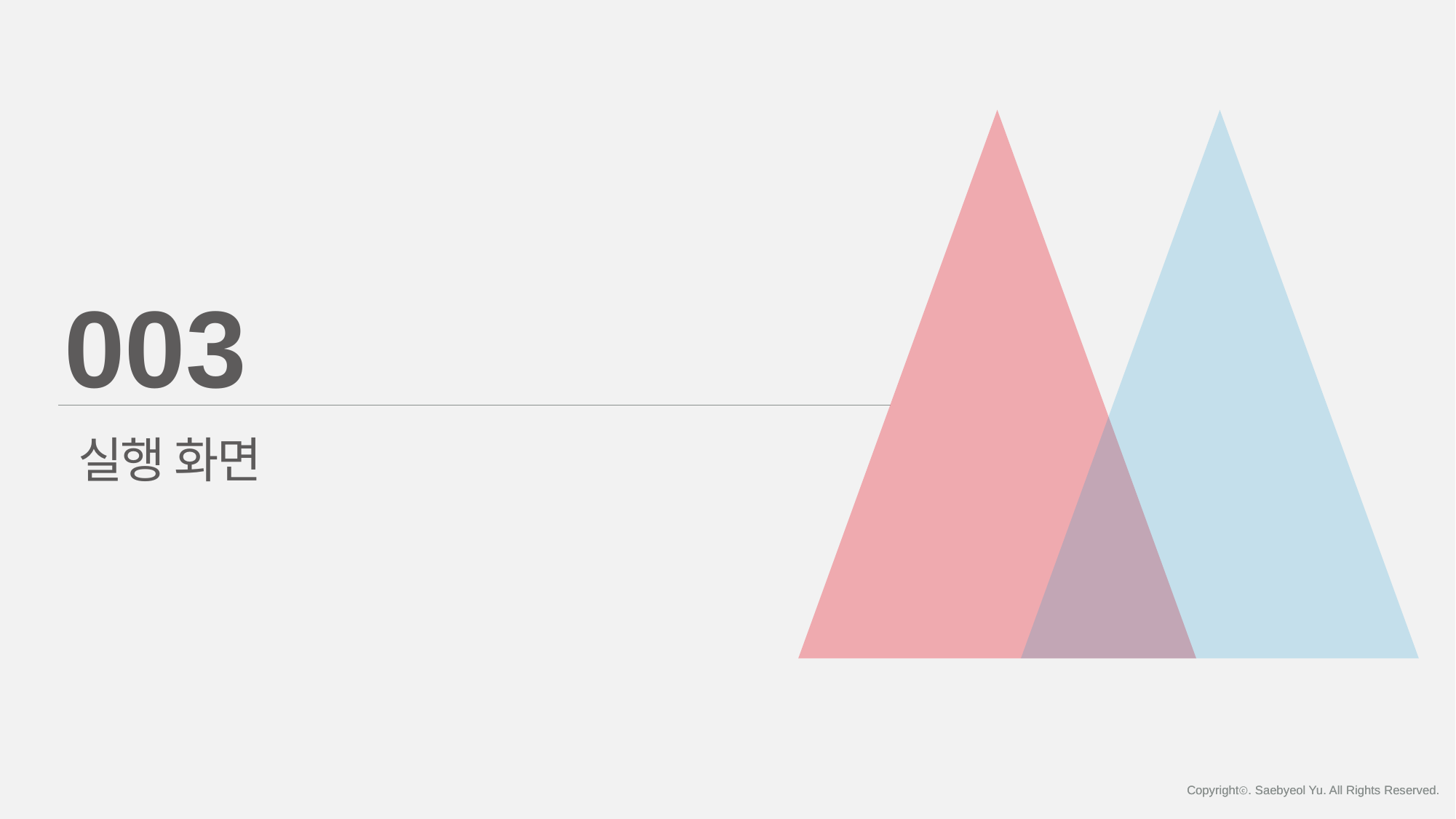

003

실행 화면
Copyrightⓒ. Saebyeol Yu. All Rights Reserved.